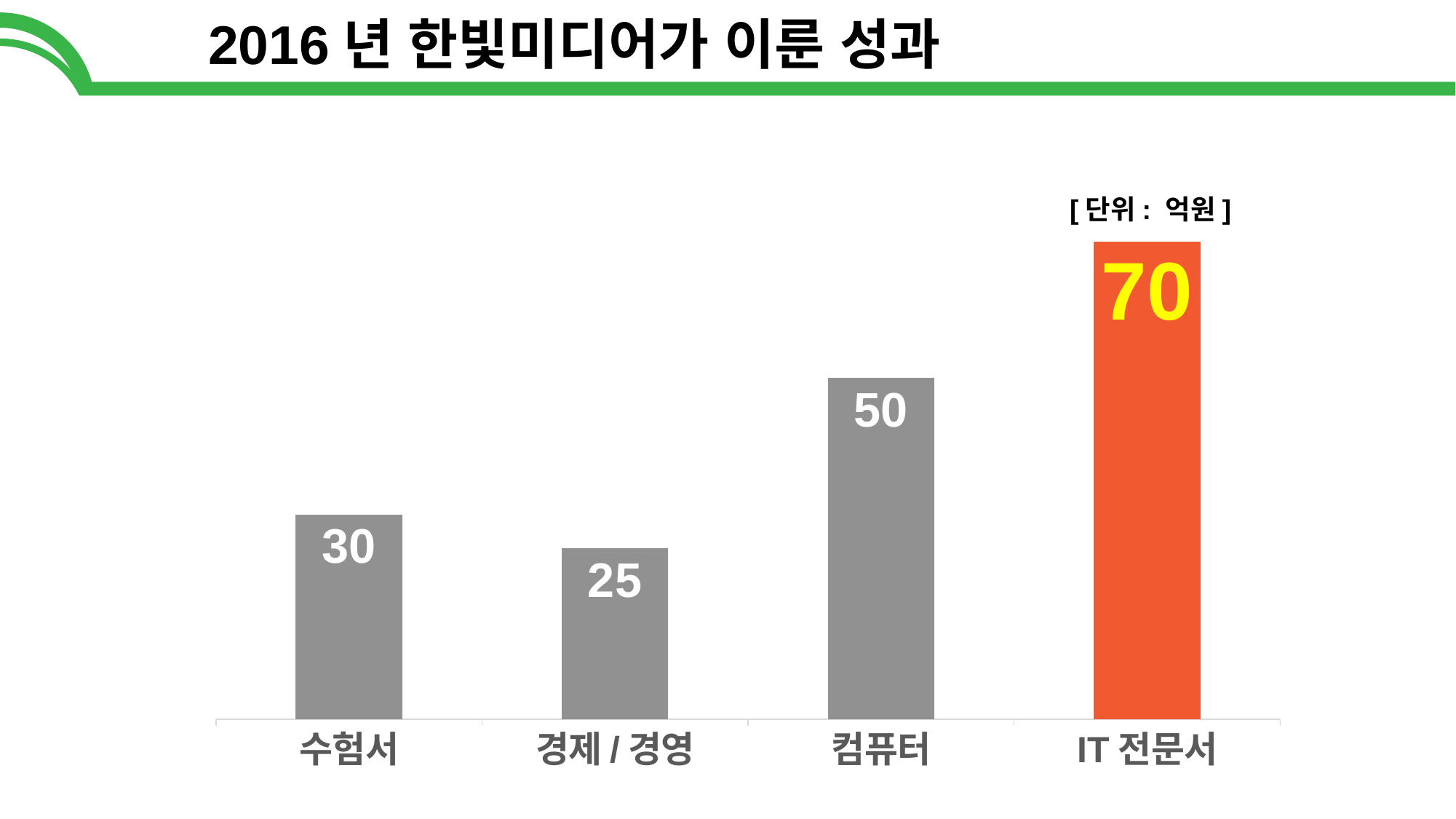

# 2016년 한빛미디어가 이룬 성과

### Chart

| Category | 열3 |
|---|---|
| 수험서 | 30.0 |
| 경제/경영 | 25.0 |
| 컴퓨터 | 50.0 |
| IT전문서 | 70.0 |
[단위: 억원]